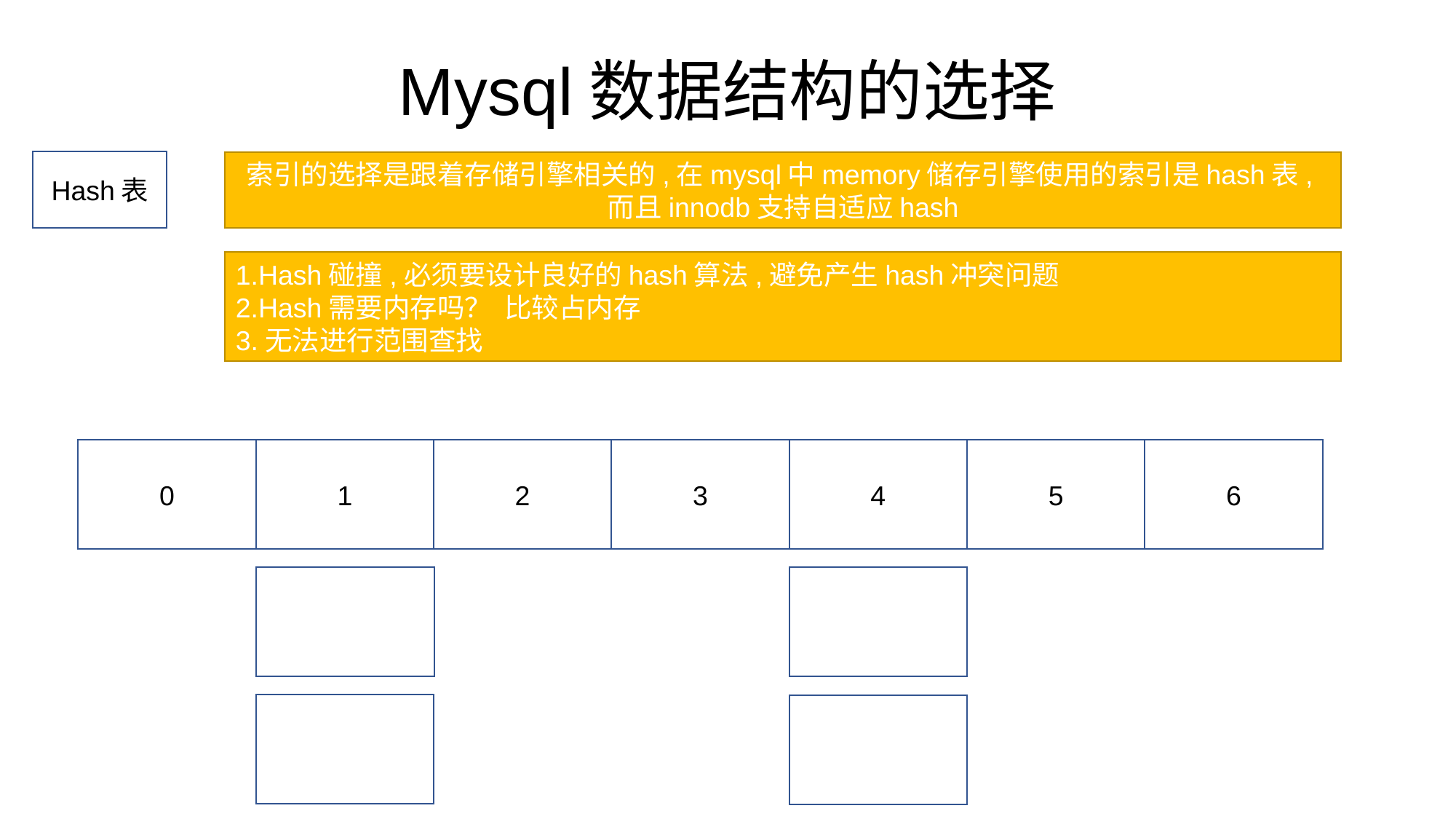

# Mysql数据结构的选择
Hash表
索引的选择是跟着存储引擎相关的,在mysql中memory储存引擎使用的索引是hash表,而且innodb支持自适应hash
1.Hash碰撞,必须要设计良好的hash算法,避免产生hash冲突问题
2.Hash需要内存吗？  比较占内存
3.无法进行范围查找
6
2
3
4
5
0
1